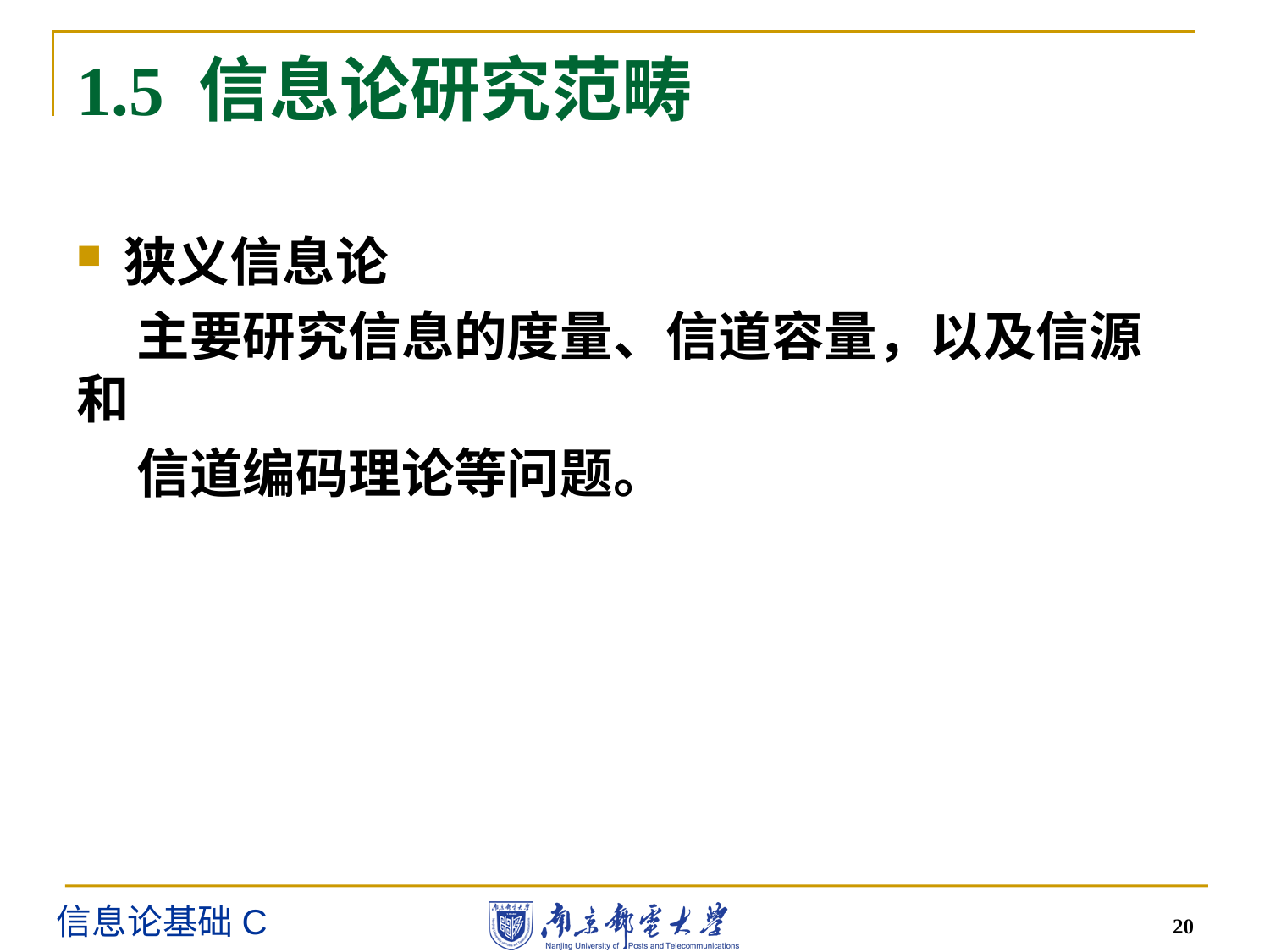

1.5 信息论研究范畴
狭义信息论
    主要研究信息的度量、信道容量，以及信源和
    信道编码理论等问题。
20